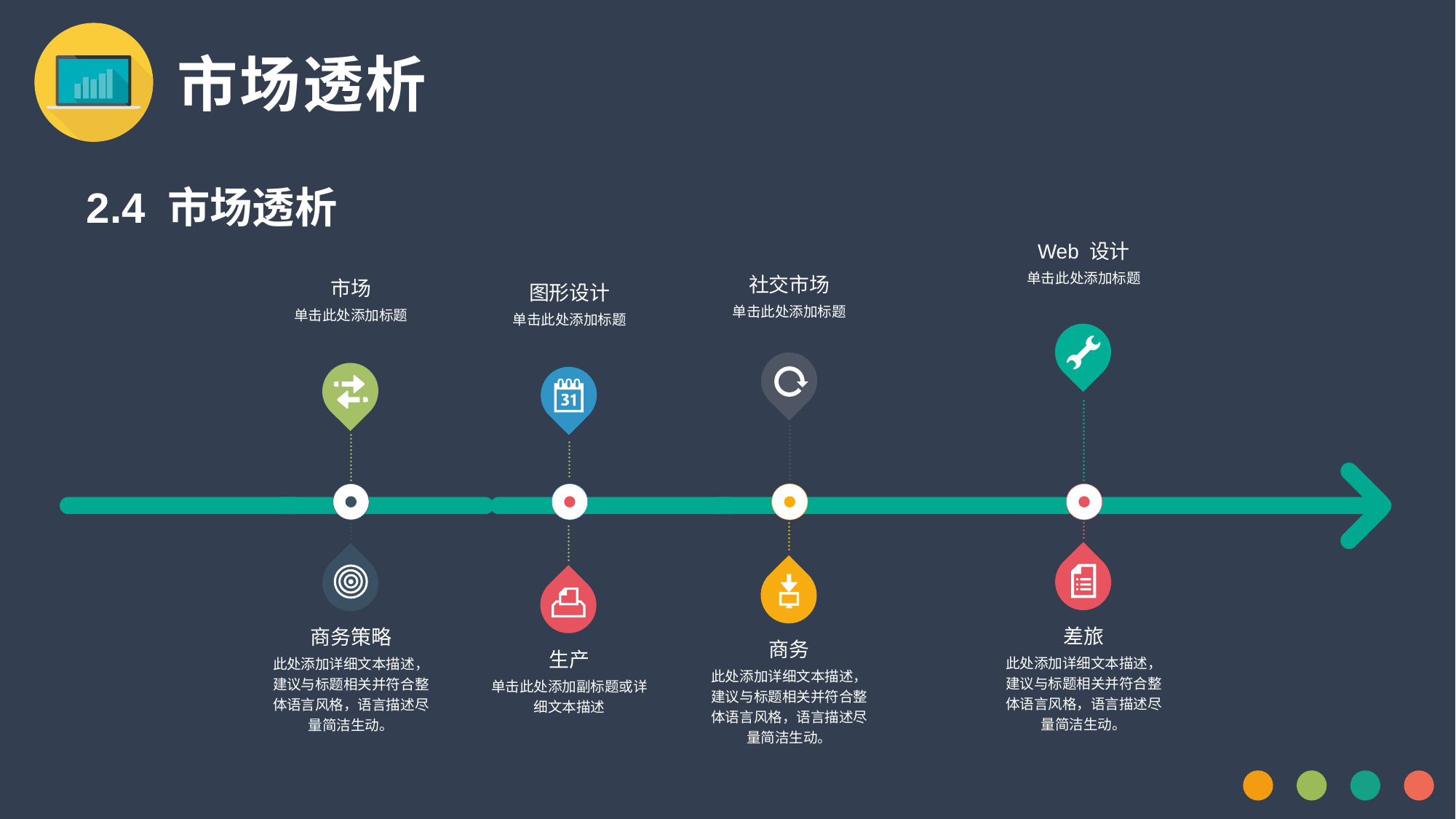

市场透析
2.4 市场透析
Web 设计
单击此处添加标题

社交市场
单击此处添加标题

市场
单击此处添加标题

图形设计
单击此处添加标题

差旅
此处添加详细文本描述，建议与标题相关并符合整体语言风格，语言描述尽量简洁生动。

商务策略
此处添加详细文本描述，建议与标题相关并符合整体语言风格，语言描述尽量简洁生动。

生产
单击此处添加副标题或详细文本描述

商务
此处添加详细文本描述，建议与标题相关并符合整体语言风格，语言描述尽量简洁生动。